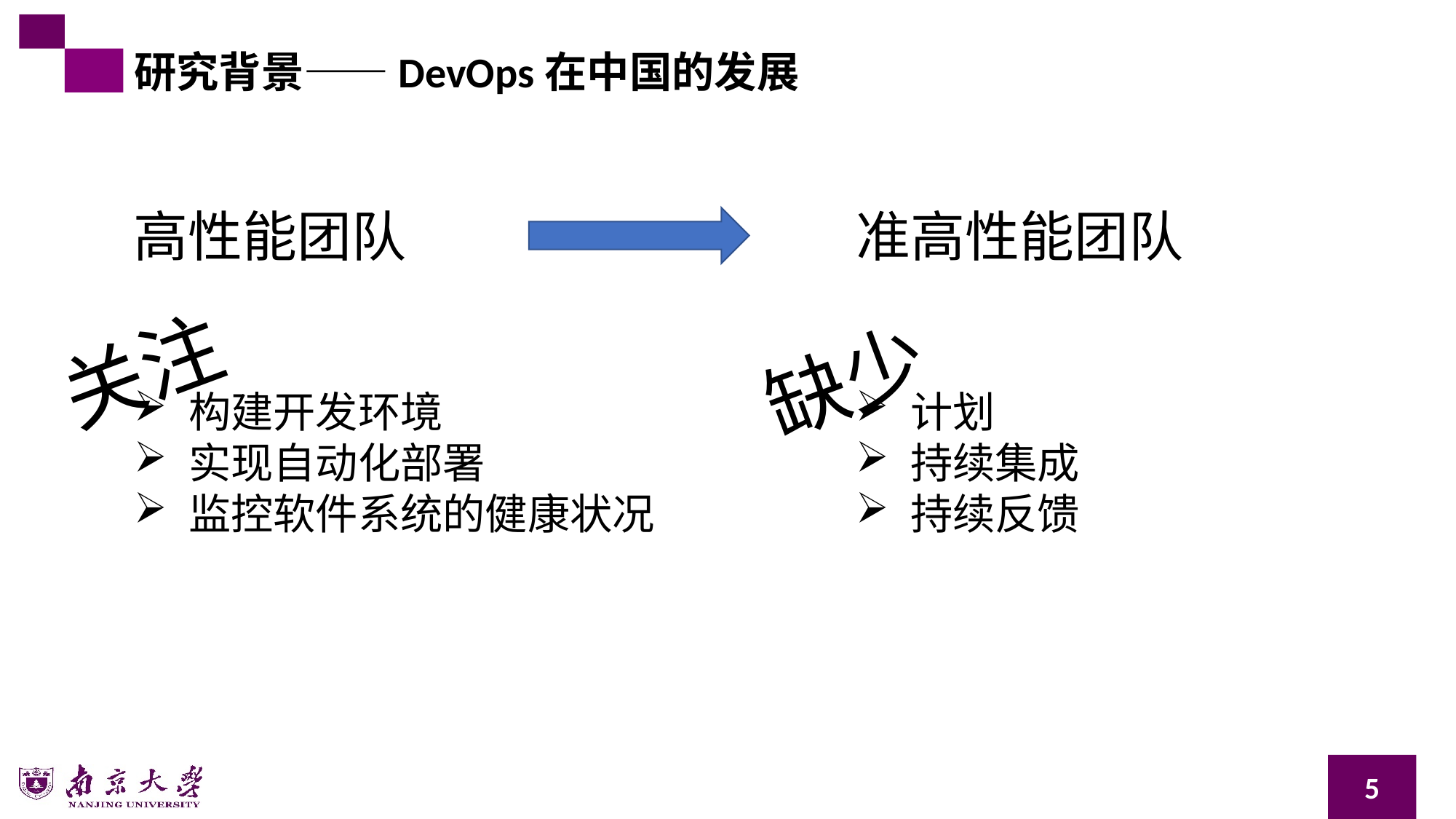

研究背景——DevOps在中国的发展
高性能团队
准高性能团队

关注
缺少
构建开发环境
实现自动化部署
监控软件系统的健康状况
计划
持续集成
持续反馈
5